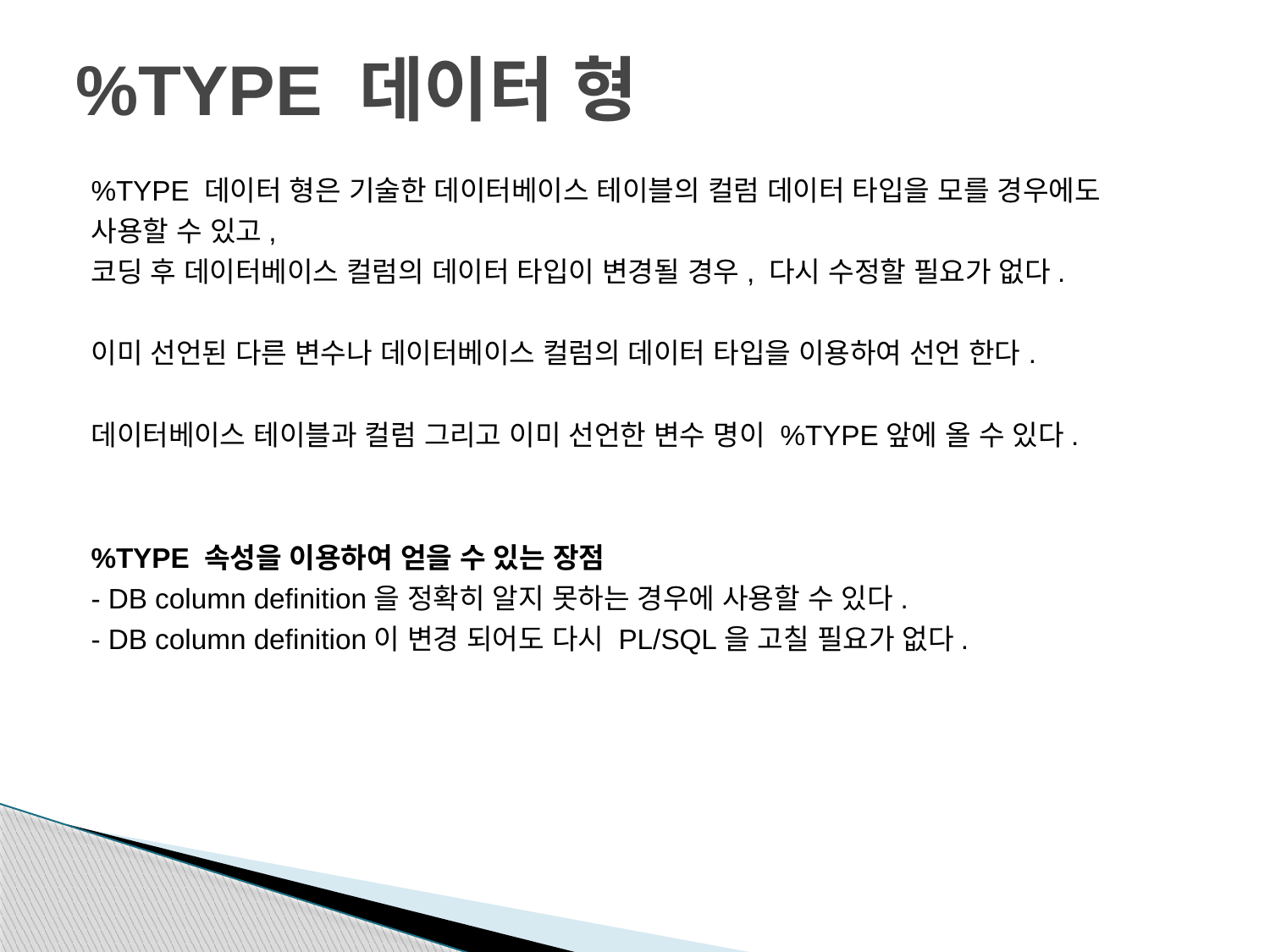

# %TYPE 데이터 형
%TYPE 데이터 형은 기술한 데이터베이스 테이블의 컬럼 데이터 타입을 모를 경우에도
사용할 수 있고,
코딩 후 데이터베이스 컬럼의 데이터 타입이 변경될 경우, 다시 수정할 필요가 없다.

이미 선언된 다른 변수나 데이터베이스 컬럼의 데이터 타입을 이용하여 선언 한다.

데이터베이스 테이블과 컬럼 그리고 이미 선언한 변수 명이 %TYPE앞에 올 수 있다.

%TYPE 속성을 이용하여 얻을 수 있는 장점
- DB column definition을 정확히 알지 못하는 경우에 사용할 수 있다.
- DB column definition이 변경 되어도 다시 PL/SQL을 고칠 필요가 없다.